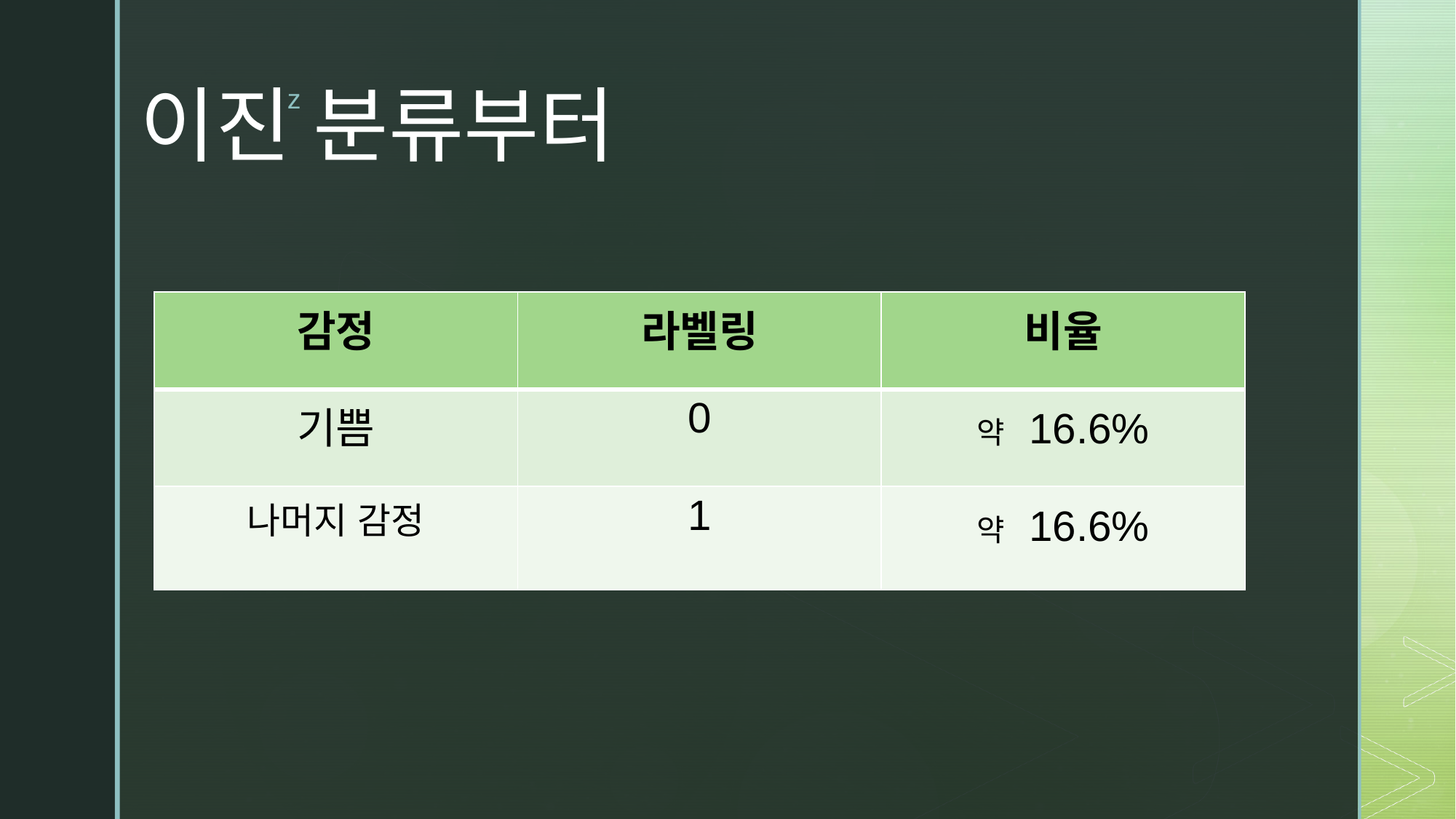

# 이진 분류부터
| 감정 | 라벨링 | 비율 |
| --- | --- | --- |
| 기쁨 | 0 | 약 16.6% |
| 나머지 감정 | 1 | 약 16.6% |